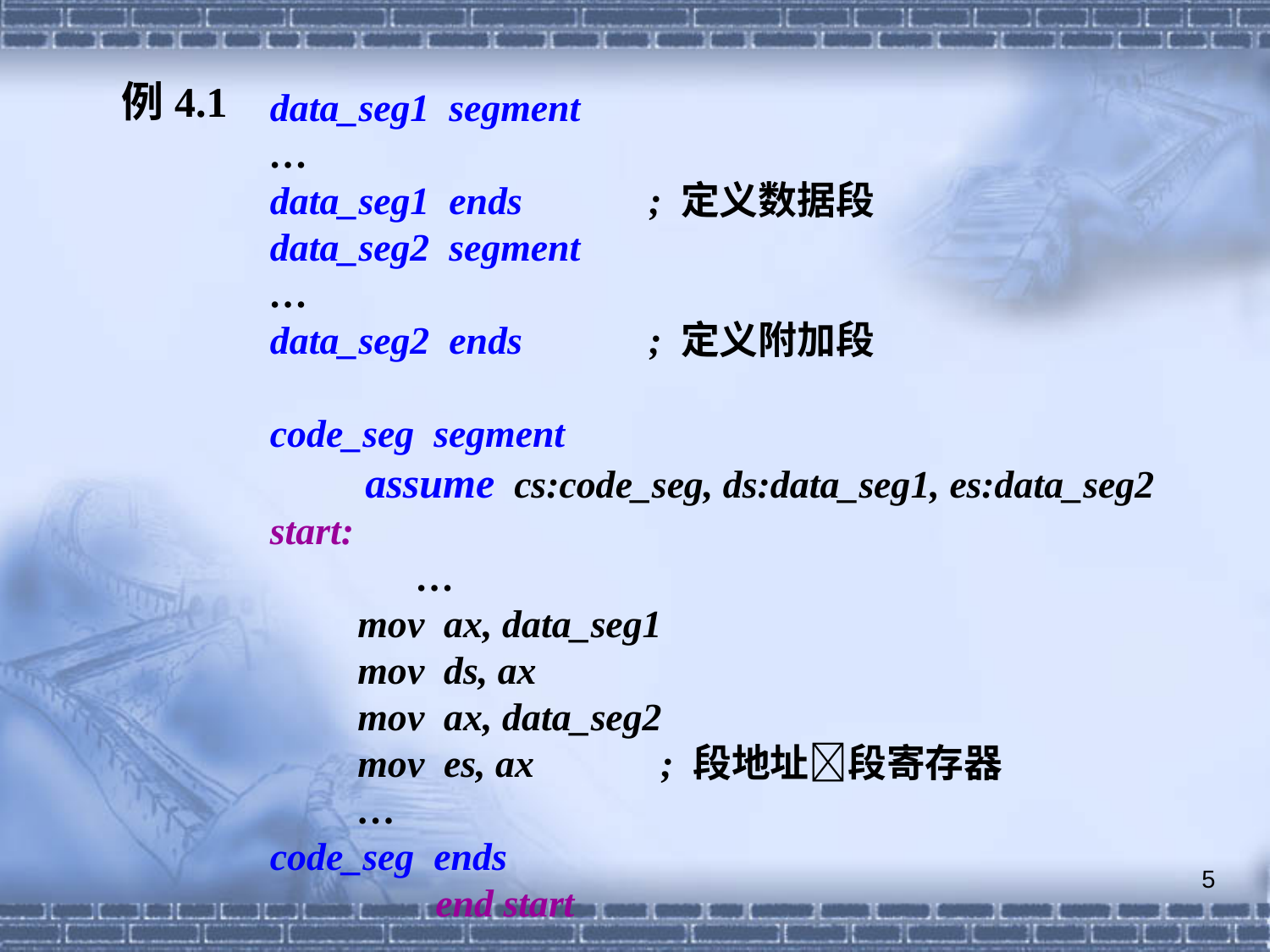

例4.1
data_seg1  segment
…
data_seg1  ends             ; 定义数据段
data_seg2  segment
…
data_seg2  ends             ; 定义附加段

code_seg  segment
         assume  cs:code_seg, ds:data_seg1, es:data_seg2
start:
	  …
         mov  ax, data_seg1
         mov  ds, ax
         mov  ax, data_seg2
         mov  es, ax             ; 段地址→段寄存器
         …
code_seg  ends
                 end start
5